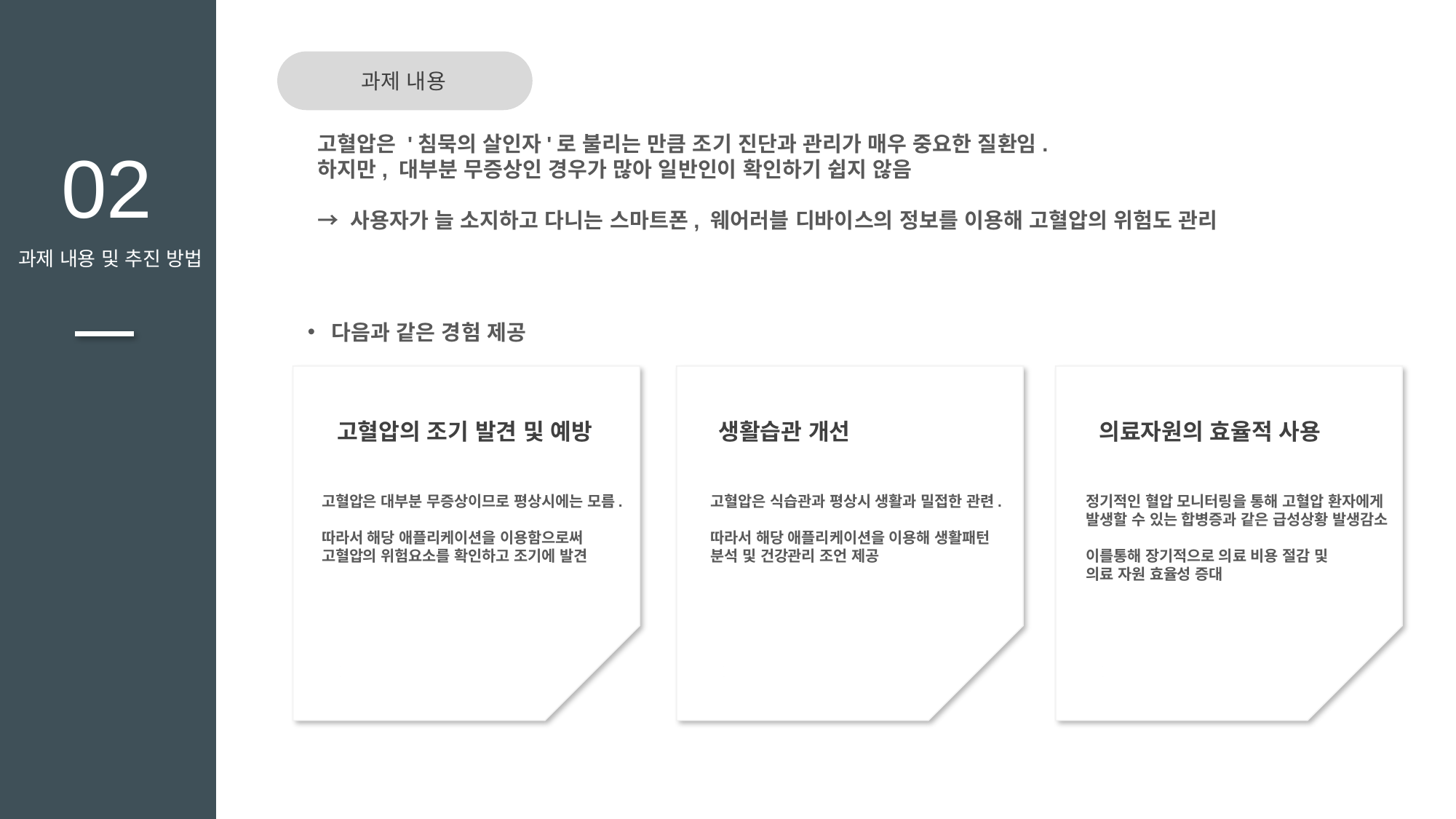

과제 내용
고혈압은 '침묵의 살인자'로 불리는 만큼 조기 진단과 관리가 매우 중요한 질환임.
하지만, 대부분 무증상인 경우가 많아 일반인이 확인하기 쉽지 않음

→ 사용자가 늘 소지하고 다니는 스마트폰, 웨어러블 디바이스의 정보를 이용해 고혈압의 위험도 관리
02
과제 내용 및 추진 방법
다음과 같은 경험 제공

고혈압의 조기 발견 및 예방
고혈압은 대부분 무증상이므로 평상시에는 모름.

따라서 해당 애플리케이션을 이용함으로써
고혈압의 위험요소를 확인하고 조기에 발견

생활습관 개선
고혈압은 식습관과 평상시 생활과 밀접한 관련.
따라서 해당 애플리케이션을 이용해 생활패턴
분석 및 건강관리 조언 제공

의료자원의 효율적 사용
정기적인 혈압 모니터링을 통해 고혈압 환자에게
발생할 수 있는 합병증과 같은 급성상황 발생감소

이를통해 장기적으로 의료 비용 절감 및
의료 자원 효율성 증대